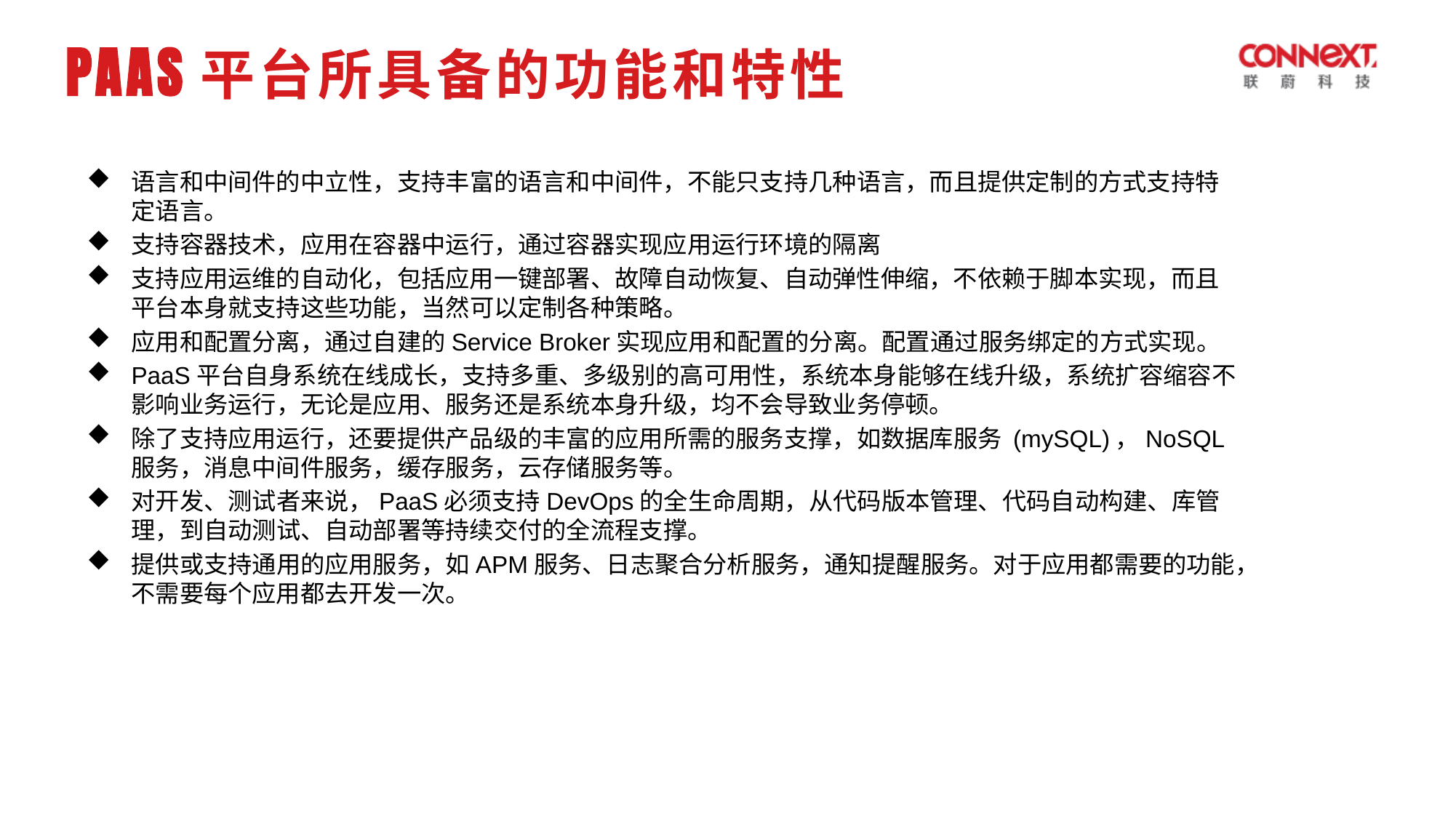

PAAS平台所具备的功能和特性
语言和中间件的中立性，支持丰富的语言和中间件，不能只支持几种语言，而且提供定制的方式支持特定语言。
支持容器技术，应用在容器中运行，通过容器实现应用运行环境的隔离
支持应用运维的自动化，包括应用一键部署、故障自动恢复、自动弹性伸缩，不依赖于脚本实现，而且平台本身就支持这些功能，当然可以定制各种策略。
应用和配置分离，通过自建的Service Broker实现应用和配置的分离。配置通过服务绑定的方式实现。
PaaS平台自身系统在线成长，支持多重、多级别的高可用性，系统本身能够在线升级，系统扩容缩容不影响业务运行，无论是应用、服务还是系统本身升级，均不会导致业务停顿。
除了支持应用运行，还要提供产品级的丰富的应用所需的服务支撑，如数据库服务 (mySQL)，NoSQL服务，消息中间件服务，缓存服务，云存储服务等。
对开发、测试者来说，PaaS必须支持DevOps的全生命周期，从代码版本管理、代码自动构建、库管理，到自动测试、自动部署等持续交付的全流程支撑。
提供或支持通用的应用服务，如APM服务、日志聚合分析服务，通知提醒服务。对于应用都需要的功能，不需要每个应用都去开发一次。